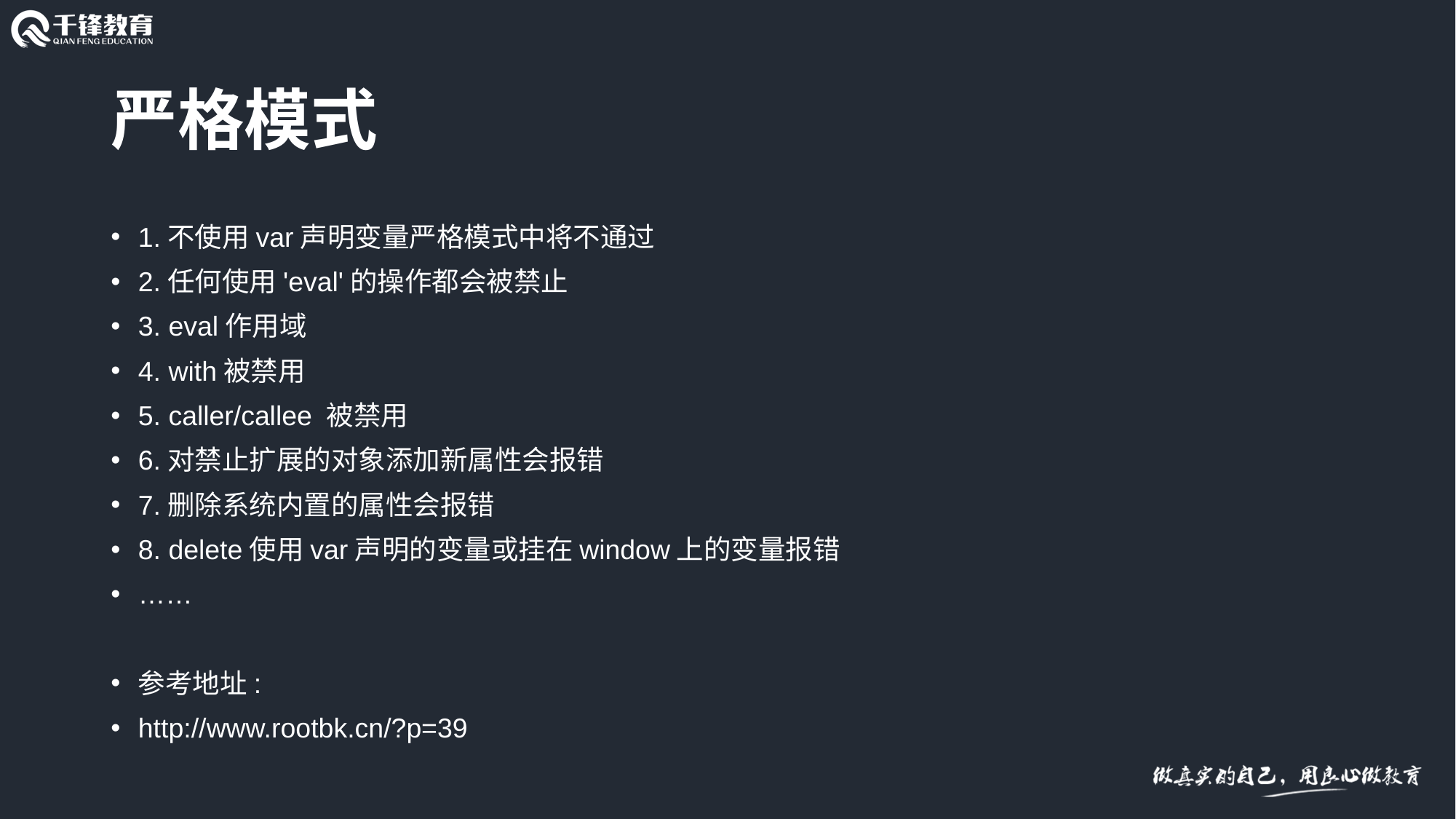

# 严格模式
1.不使用var声明变量严格模式中将不通过
2.任何使用'eval'的操作都会被禁止
3. eval作用域
4. with被禁用
5. caller/callee 被禁用
6.对禁止扩展的对象添加新属性会报错
7.删除系统内置的属性会报错
8. delete使用var声明的变量或挂在window上的变量报错
……

参考地址:
http://www.rootbk.cn/?p=39